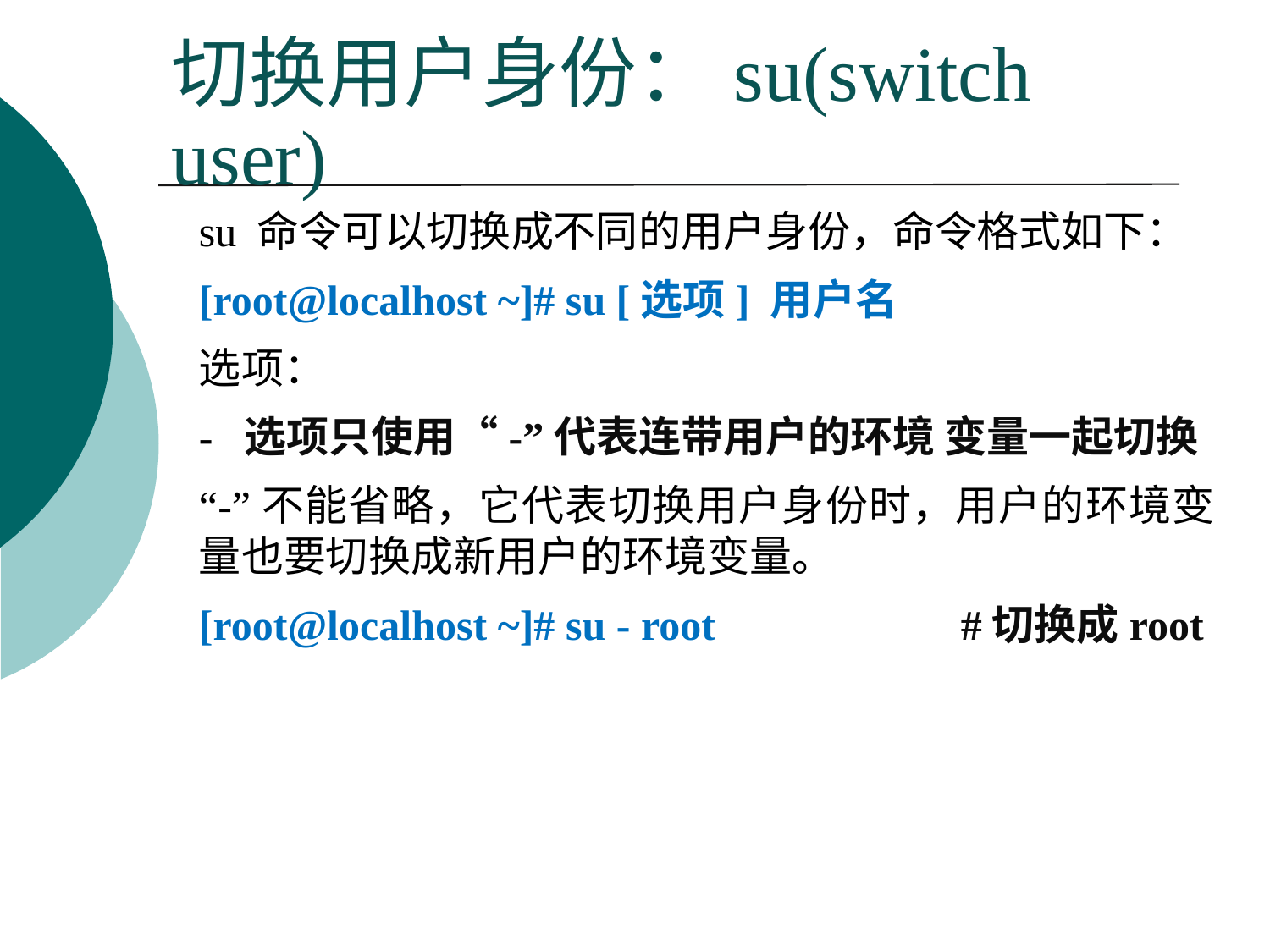

# 切换用户身份：su(switch user)
su 命令可以切换成不同的用户身份，命令格式如下：
[root@localhost ~]# su [选项] 用户名
选项：
-  选项只使用“-”代表连带用户的环境 变量一起切换
“-”不能省略，它代表切换用户身份时，用户的环境变量也要切换成新用户的环境变量。
[root@localhost ~]# su - root		#切换成root